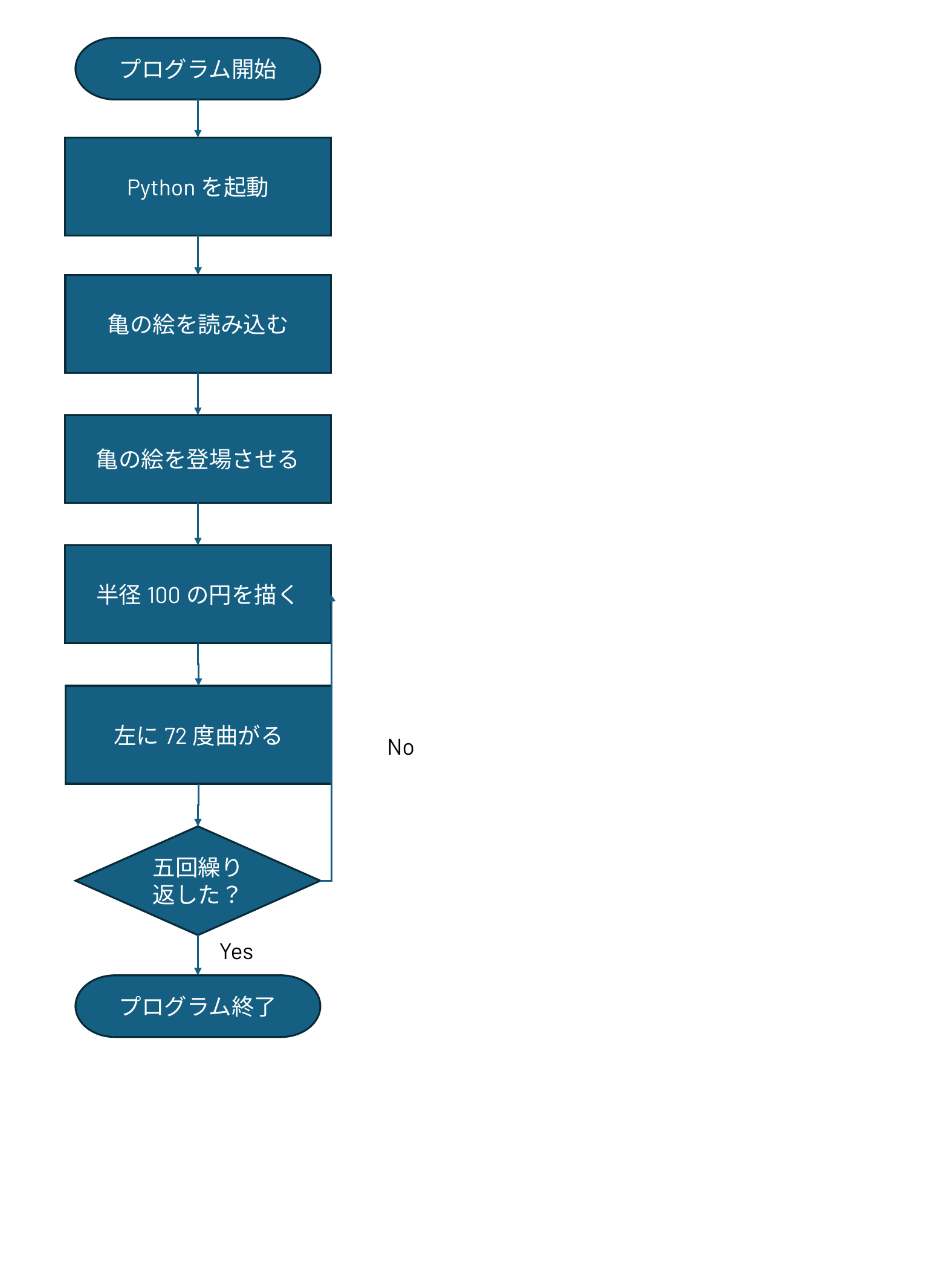

プログラム開始
Pythonを起動
亀の絵を読み込む
亀の絵を登場させる
半径100の円を描く
左に72度曲がる
No
五回繰り返した？
Yes
プログラム終了